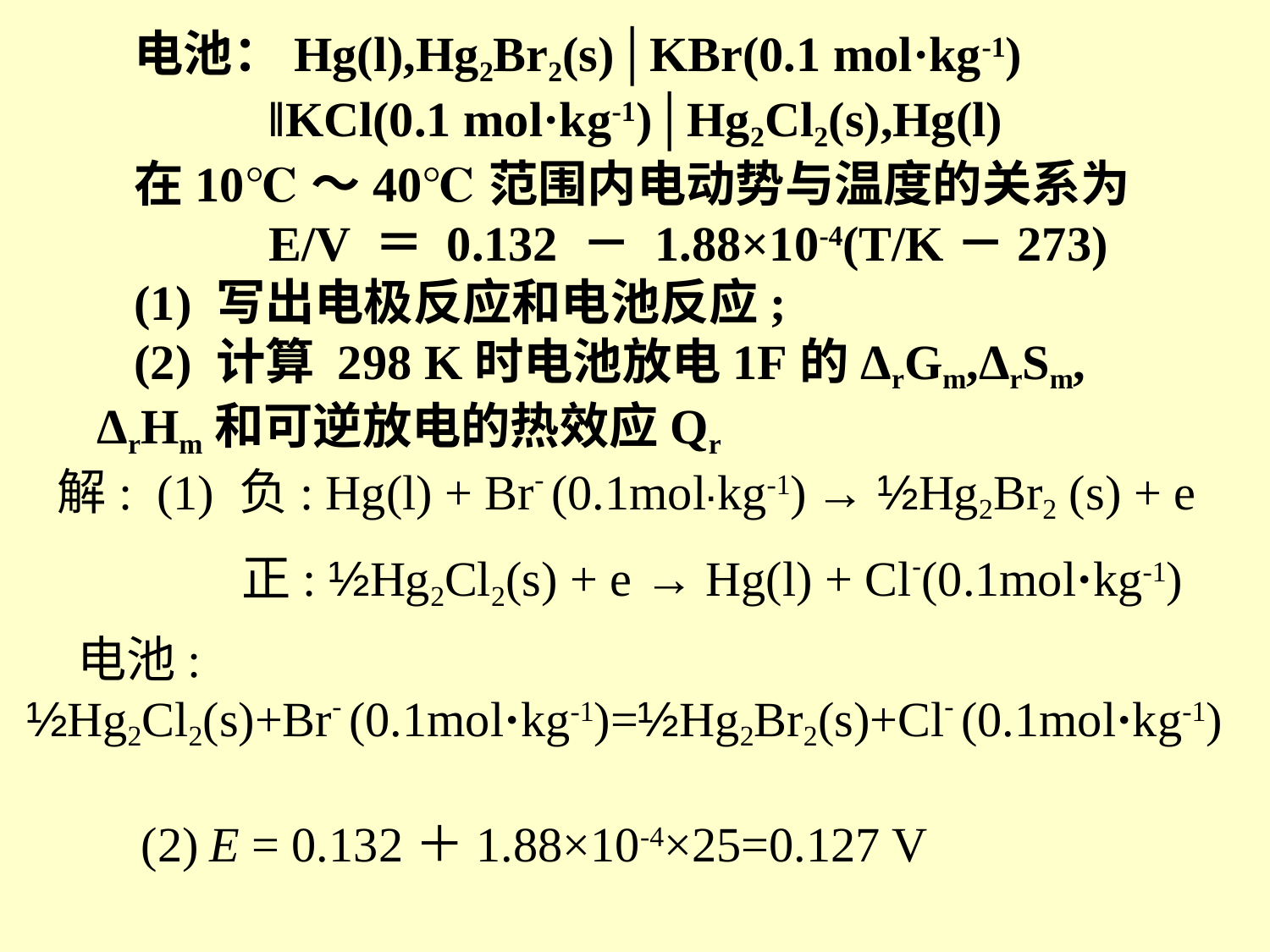

电池：Hg(l),Hg2Br2(s)│KBr(0.1 mol·kg-1)
           ‖KCl(0.1 mol·kg-1)│Hg2Cl2(s),Hg(l)
在10℃～40℃范围内电动势与温度的关系为
           E/V ＝ 0.132 － 1.88×10-4(T/K－273)
(1) 写出电极反应和电池反应;
(2) 计算 298 K时电池放电1F的ΔrGm,ΔrSm, ΔrHm和可逆放电的热效应Qr
解:  (1) 负: Hg(l) + Br- (0.1mol·kg-1) → ½Hg2Br2 (s) + e
 正: ½Hg2Cl2(s) + e → Hg(l) + Cl-(0.1mol·kg-1)
电池:
 ½Hg2Cl2(s)+Br- (0.1mol·kg-1)=½Hg2Br2(s)+Cl- (0.1mol·kg-1)

(2) E = 0.132＋1.88×10-4×25=0.127 V